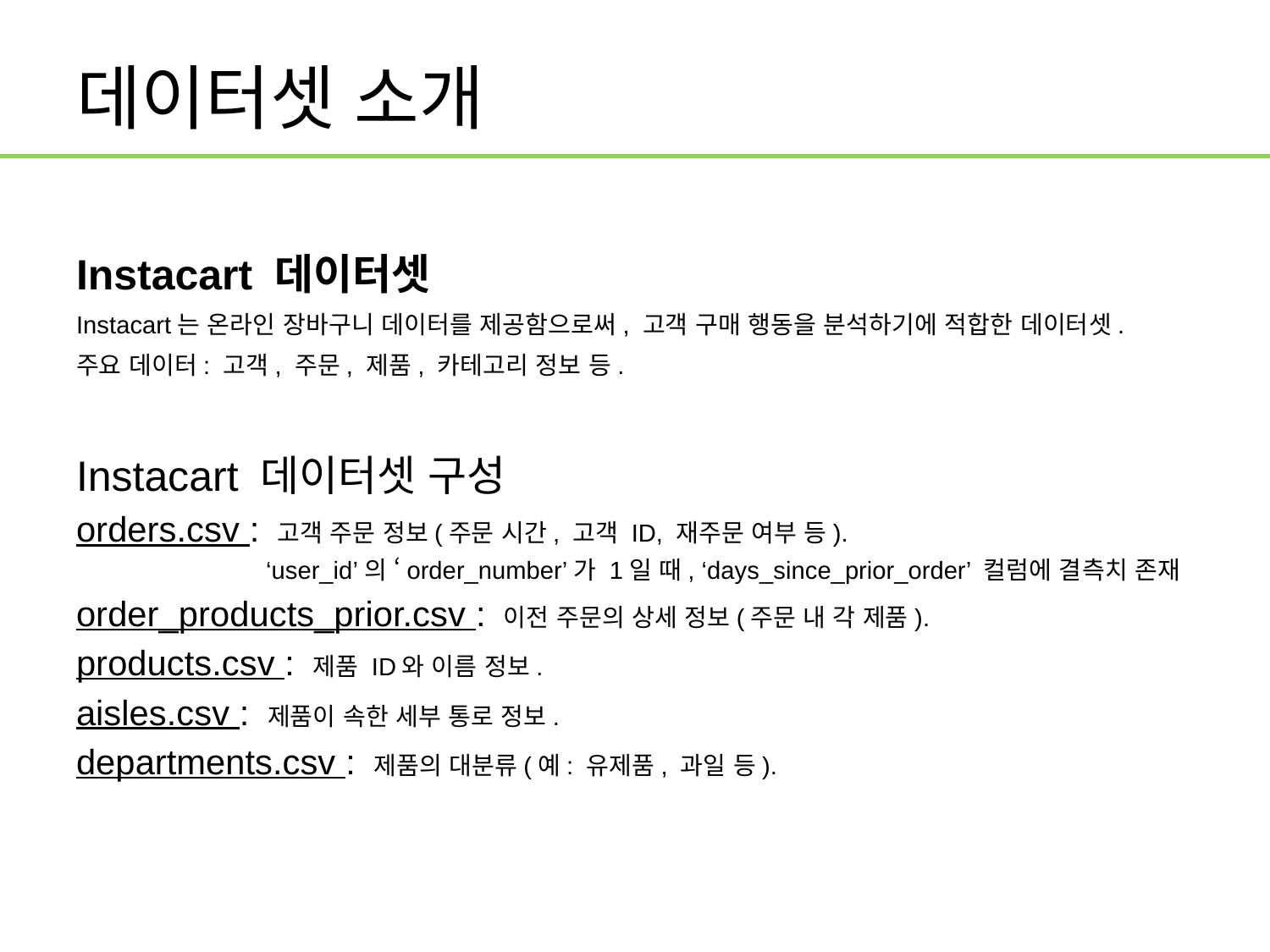

# 데이터셋 소개
Instacart 데이터셋
Instacart는 온라인 장바구니 데이터를 제공함으로써, 고객 구매 행동을 분석하기에 적합한 데이터셋.
주요 데이터: 고객, 주문, 제품, 카테고리 정보 등.

Instacart 데이터셋 구성
orders.csv : 고객 주문 정보(주문 시간, 고객 ID, 재주문 여부 등).
	         ‘user_id’의 ‘order_number’가 1일 때, ‘days_since_prior_order’ 컬럼에 결측치 존재
order_products_prior.csv : 이전 주문의 상세 정보(주문 내 각 제품).
products.csv : 제품 ID와 이름 정보.
aisles.csv : 제품이 속한 세부 통로 정보.
departments.csv : 제품의 대분류(예: 유제품, 과일 등).